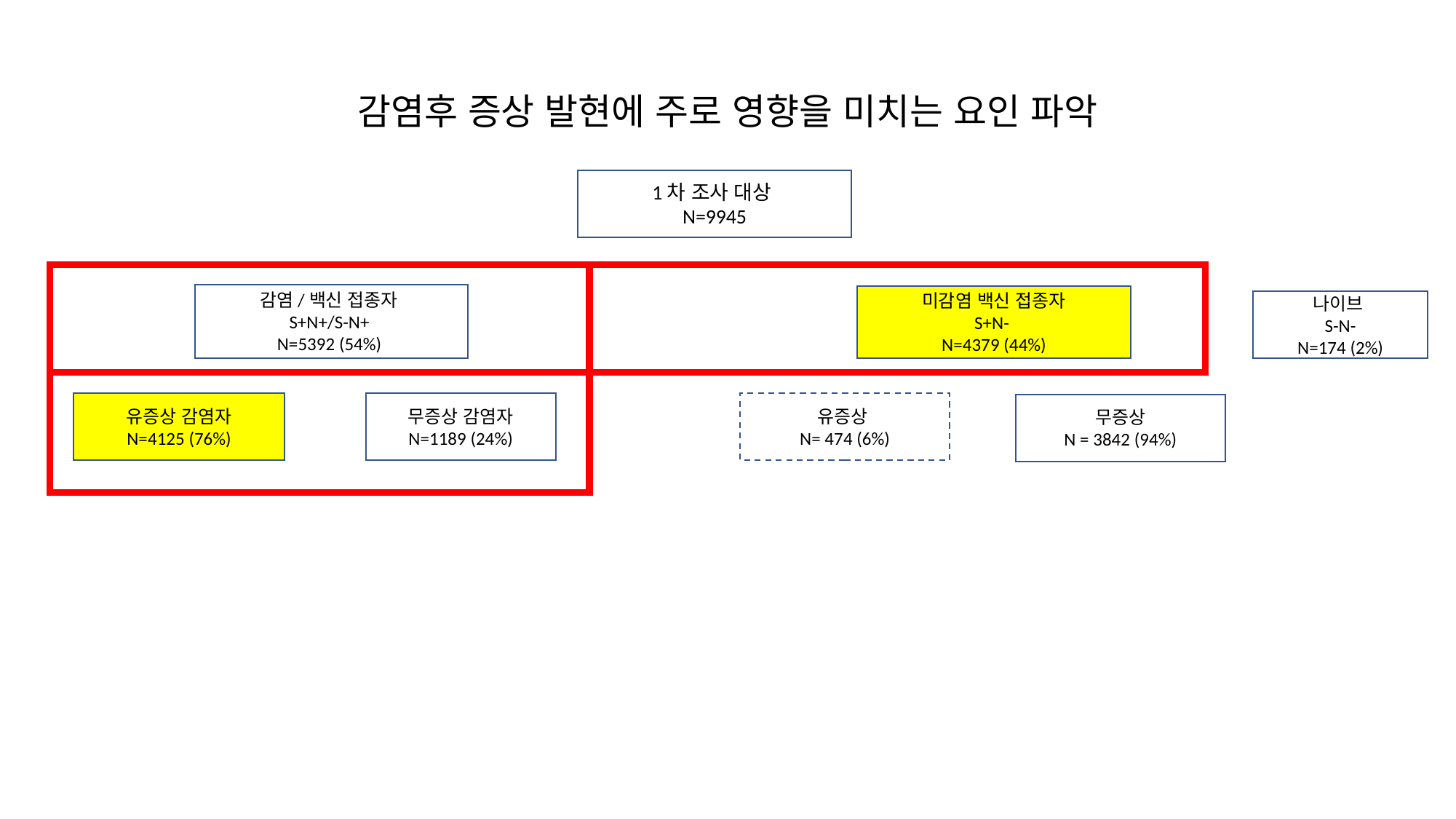

# 감염후 증상 발현에 주로 영향을 미치는 요인 파악
1차 조사 대상
N=9945

감염/백신 접종자
S+N+/S-N+
N=5392 (54%)
미감염 백신 접종자
S+N-
N=4379 (44%)
나이브
S-N-
N=174 (2%)
무증상 감염자
N=1189 (24%)
유증상 감염자
N=4125 (76%)
유증상
N= 474 (6%)
무증상
N = 3842 (94%)